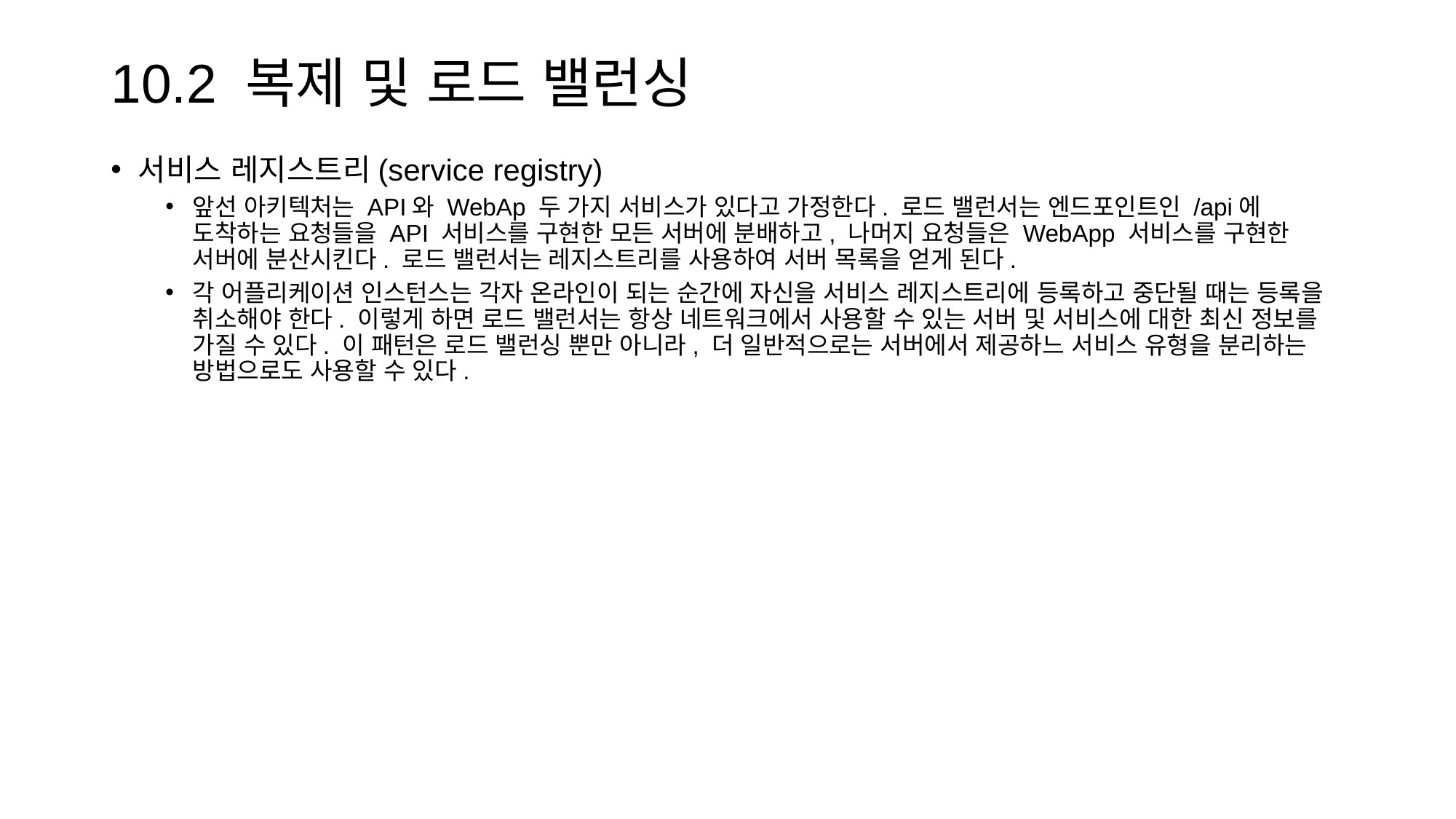

# 10.2 복제 및 로드 밸런싱
서비스 레지스트리(service registry)
앞선 아키텍처는 API와 WebAp 두 가지 서비스가 있다고 가정한다. 로드 밸런서는 엔드포인트인 /api에 도착하는 요청들을 API 서비스를 구현한 모든 서버에 분배하고, 나머지 요청들은 WebApp 서비스를 구현한 서버에 분산시킨다. 로드 밸런서는 레지스트리를 사용하여 서버 목록을 얻게 된다.
각 어플리케이션 인스턴스는 각자 온라인이 되는 순간에 자신을 서비스 레지스트리에 등록하고 중단될 때는 등록을 취소해야 한다. 이렇게 하면 로드 밸런서는 항상 네트워크에서 사용할 수 있는 서버 및 서비스에 대한 최신 정보를 가질 수 있다. 이 패턴은 로드 밸런싱 뿐만 아니라, 더 일반적으로는 서버에서 제공하느 서비스 유형을 분리하는 방법으로도 사용할 수 있다.